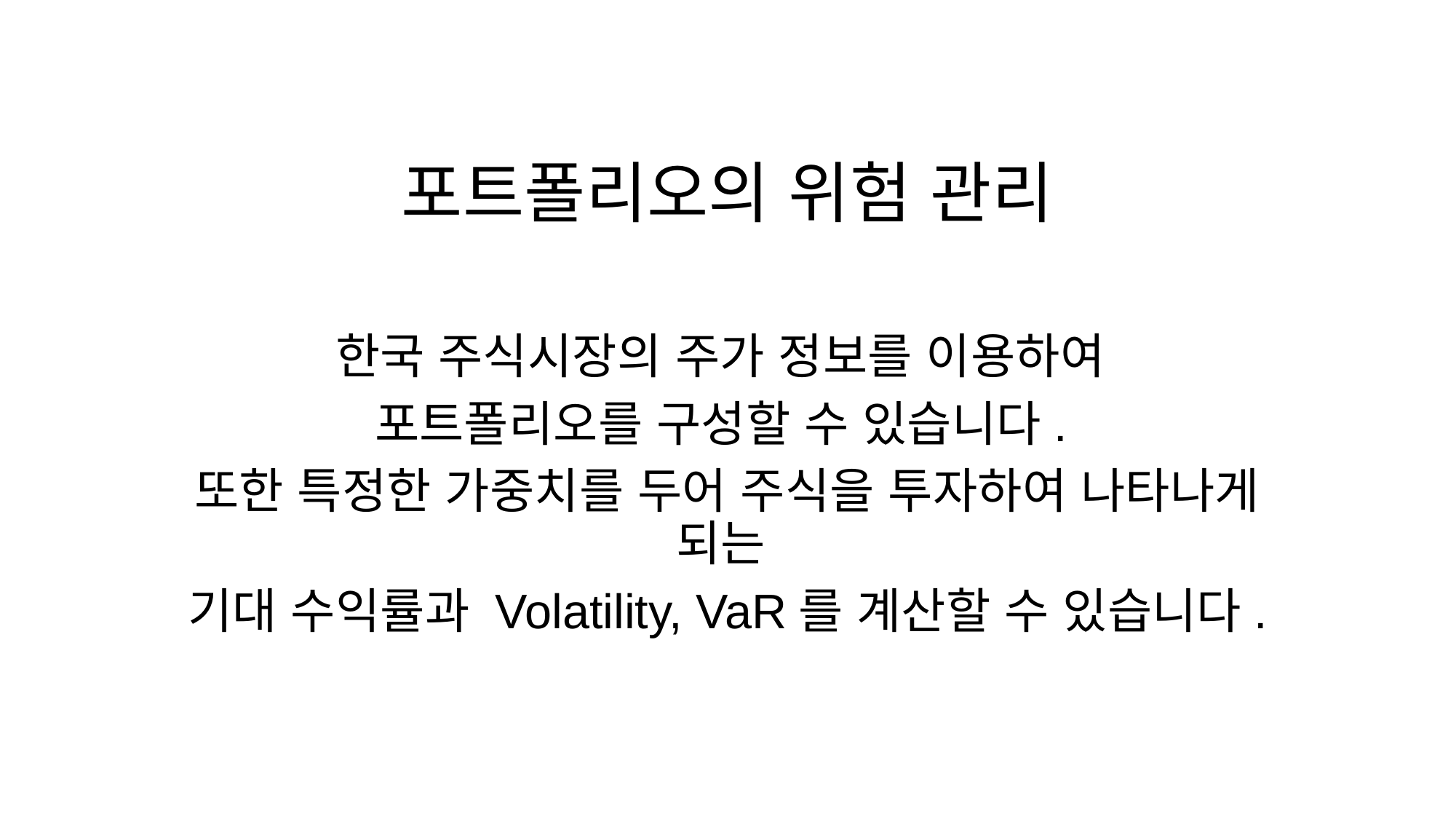

# 포트폴리오의 위험 관리
한국 주식시장의 주가 정보를 이용하여
포트폴리오를 구성할 수 있습니다.
또한 특정한 가중치를 두어 주식을 투자하여 나타나게 되는
기대 수익률과 Volatility, VaR를 계산할 수 있습니다.